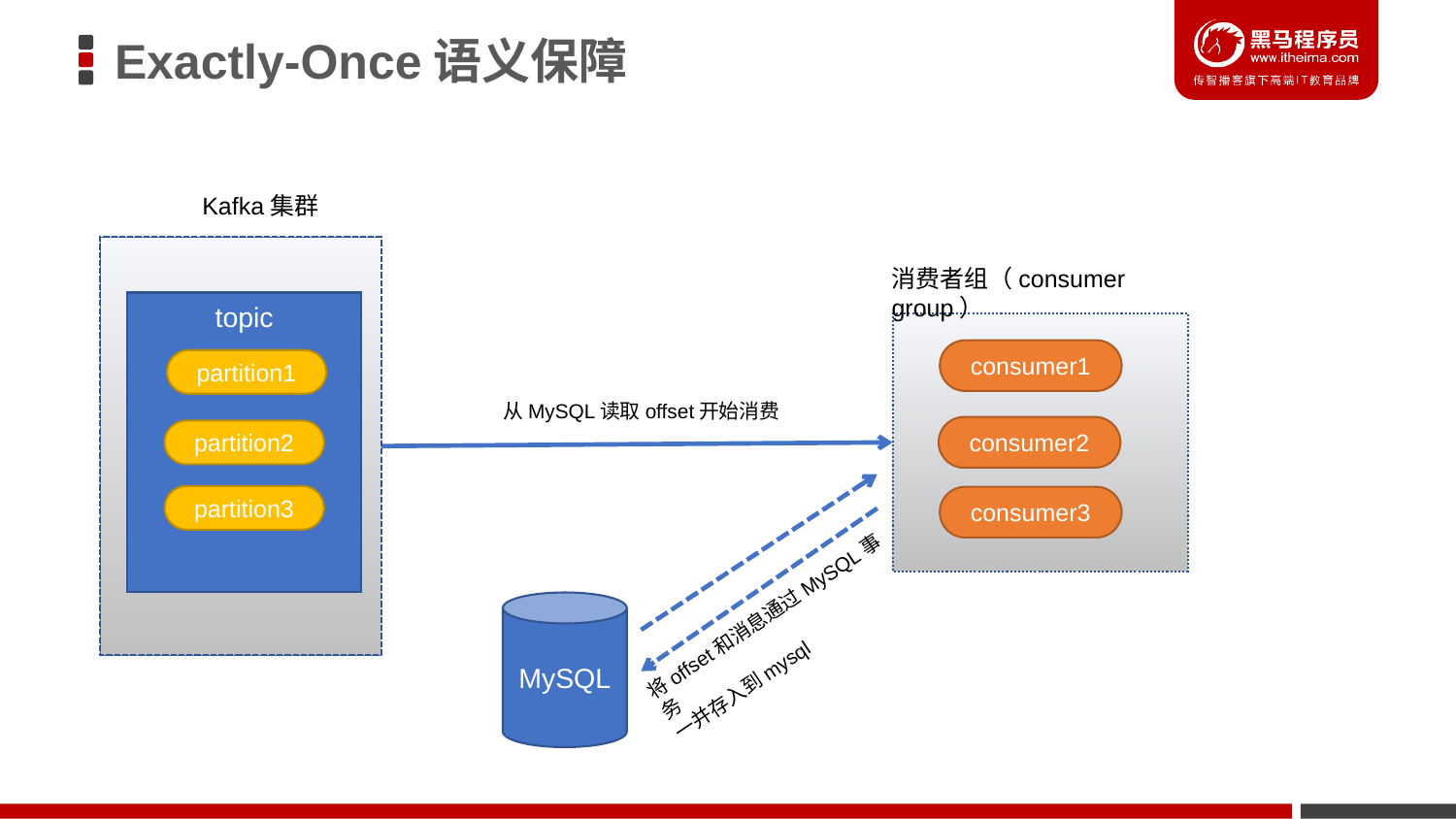

# Exactly-Once语义保障
Kafka集群

topic
partition1
partition2
partition3
消费者组（consumer group）

consumer1
consumer2
consumer3
从MySQL读取offset开始消费
将offset和消息通过MySQL事务
一并存入到mysql
MySQL